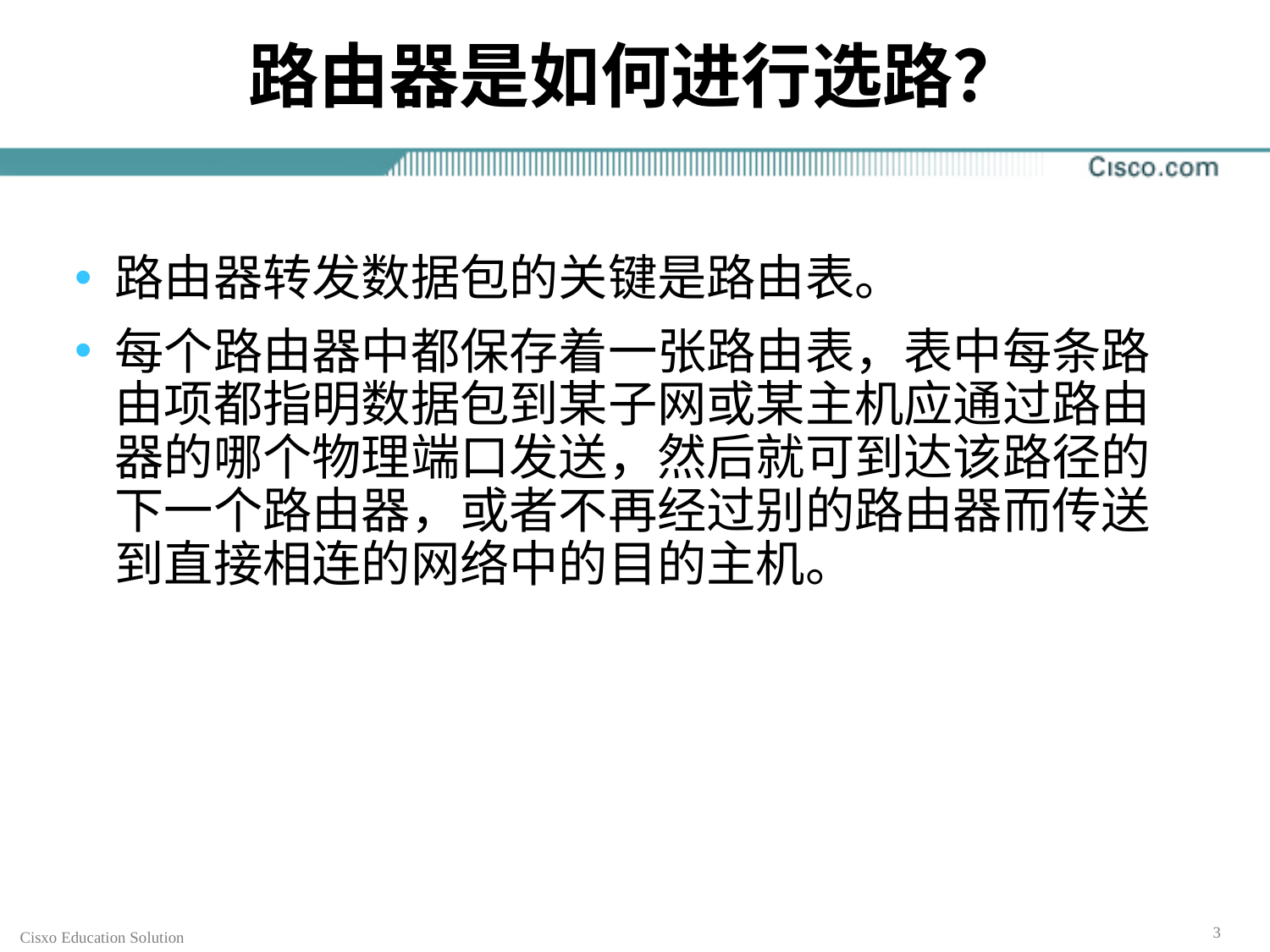

# 路由器是如何进行选路？
路由器转发数据包的关键是路由表。
每个路由器中都保存着一张路由表，表中每条路由项都指明数据包到某子网或某主机应通过路由器的哪个物理端口发送，然后就可到达该路径的下一个路由器，或者不再经过别的路由器而传送到直接相连的网络中的目的主机。